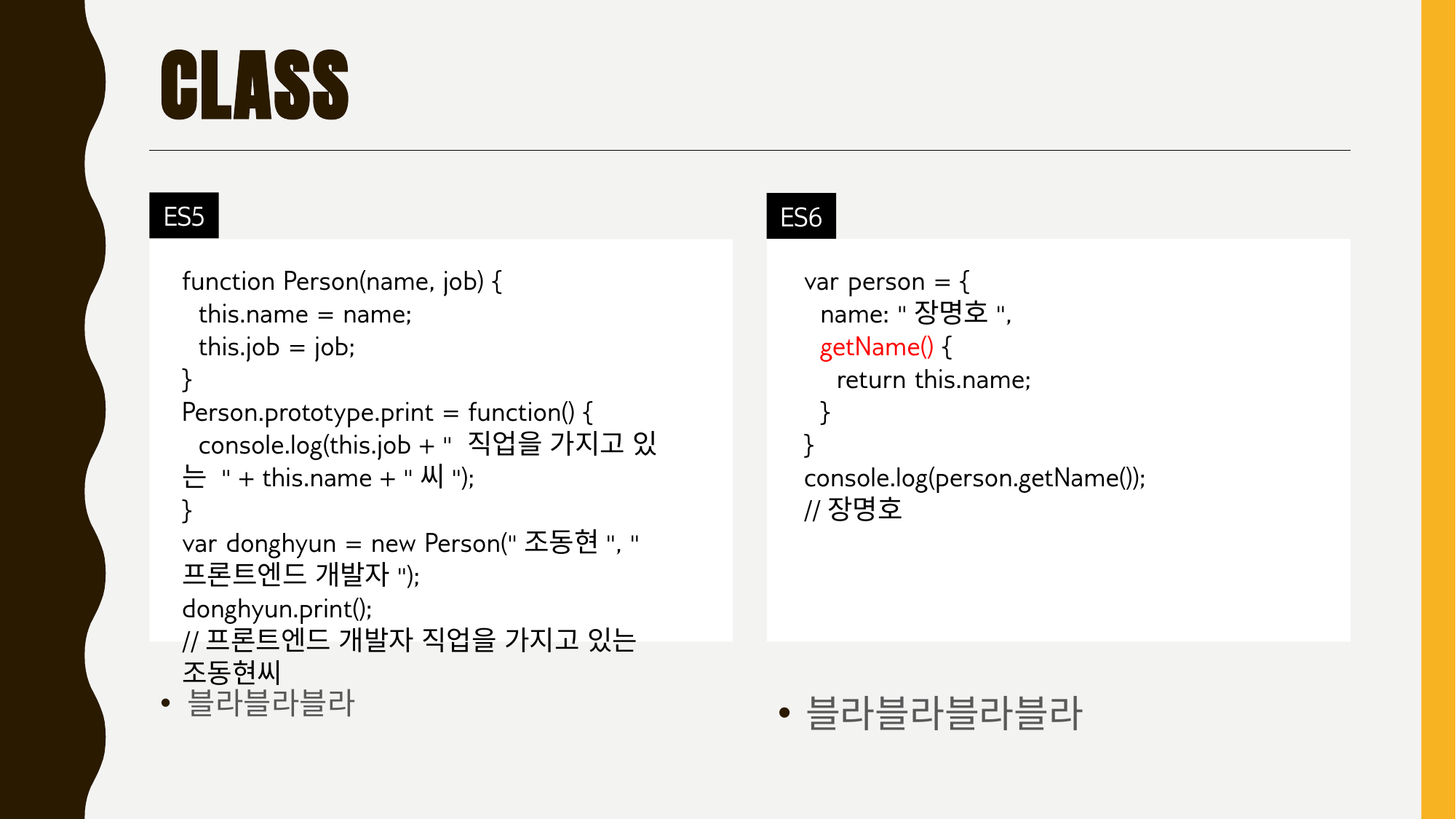

# Class

ES5
ES6

var person = {
  name: "장명호",
  getName() {
    return this.name;
  }
}
console.log(person.getName());
//장명호
function Person(name, job) {
  this.name = name;
  this.job = job;
}
Person.prototype.print = function() {
  console.log(this.job + " 직업을 가지고 있는 " + this.name + "씨");
}
var donghyun = new Person("조동현", "프론트엔드 개발자");
donghyun.print();
//프론트엔드 개발자 직업을 가지고 있는 조동현씨
const a = [1, 2, 3];
const b = "전개연산자";

const c = [...a, b];

console.log(c);

// [1,2,3,”전개연산자”]

블라블라블라
블라블라블라블라